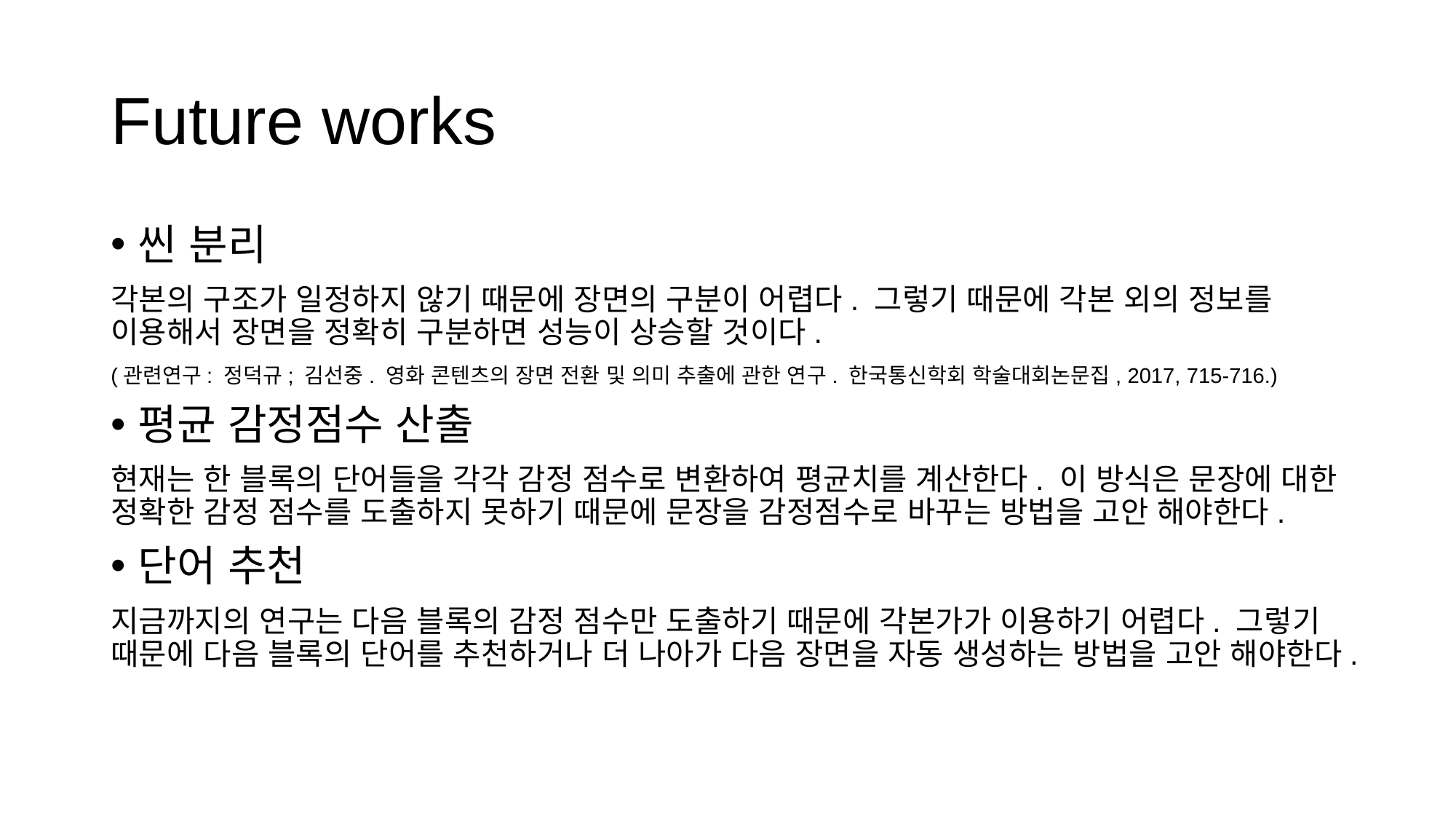

# Future works
씬 분리
각본의 구조가 일정하지 않기 때문에 장면의 구분이 어렵다. 그렇기 때문에 각본 외의 정보를 이용해서 장면을 정확히 구분하면 성능이 상승할 것이다.
(관련연구: 정덕규; 김선중. 영화 콘텐츠의 장면 전환 및 의미 추출에 관한 연구. 한국통신학회 학술대회논문집, 2017, 715-716.)
평균 감정점수 산출
현재는 한 블록의 단어들을 각각 감정 점수로 변환하여 평균치를 계산한다. 이 방식은 문장에 대한 정확한 감정 점수를 도출하지 못하기 때문에 문장을 감정점수로 바꾸는 방법을 고안 해야한다.
단어 추천
지금까지의 연구는 다음 블록의 감정 점수만 도출하기 때문에 각본가가 이용하기 어렵다. 그렇기 때문에 다음 블록의 단어를 추천하거나 더 나아가 다음 장면을 자동 생성하는 방법을 고안 해야한다.